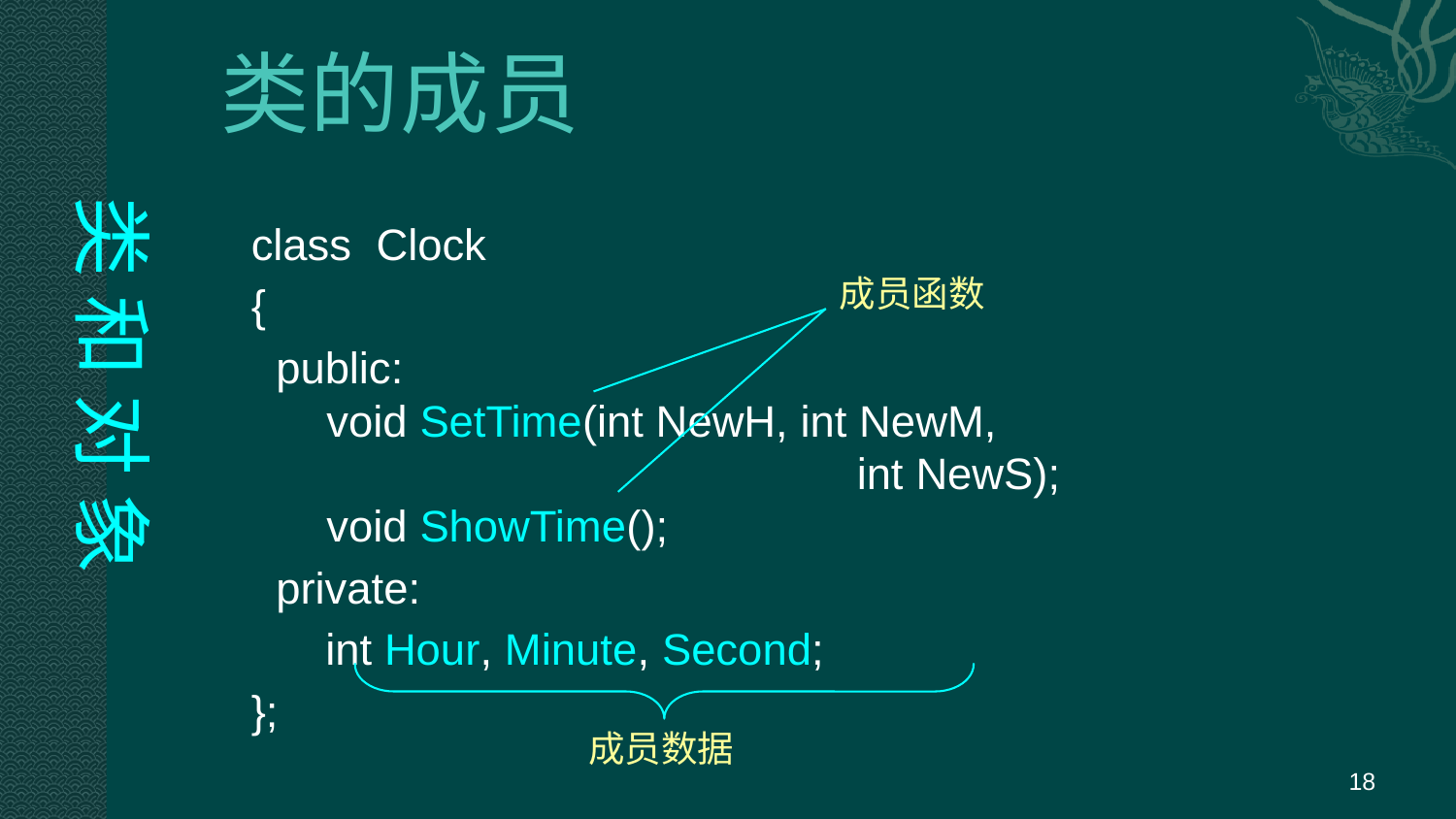

# 类的成员
类 和 对 象
class  Clock
{
  public:
   void SetTime(int NewH, int NewM,
                                              int NewS);
   void ShowTime();
  private:
      int Hour, Minute, Second;
};
成员函数

成员数据
18